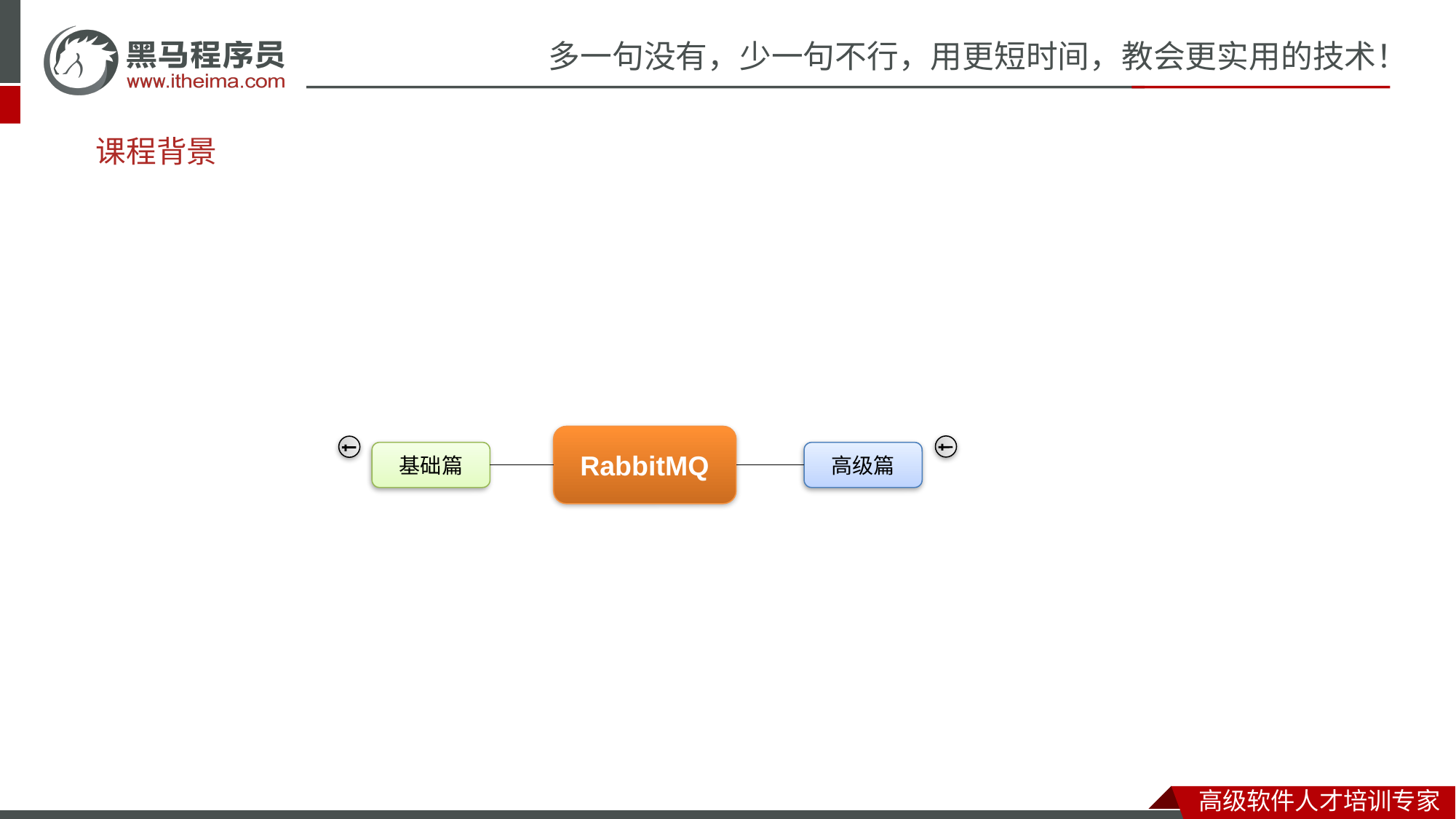

# 课程背景
RabbitMQ
-
-
基础篇
高级篇
同步和异步
MQ技术选型
数据隔离
SpringAMQP
work模式
MQ消息转换器
发布订阅模式
消息堆积问题处理